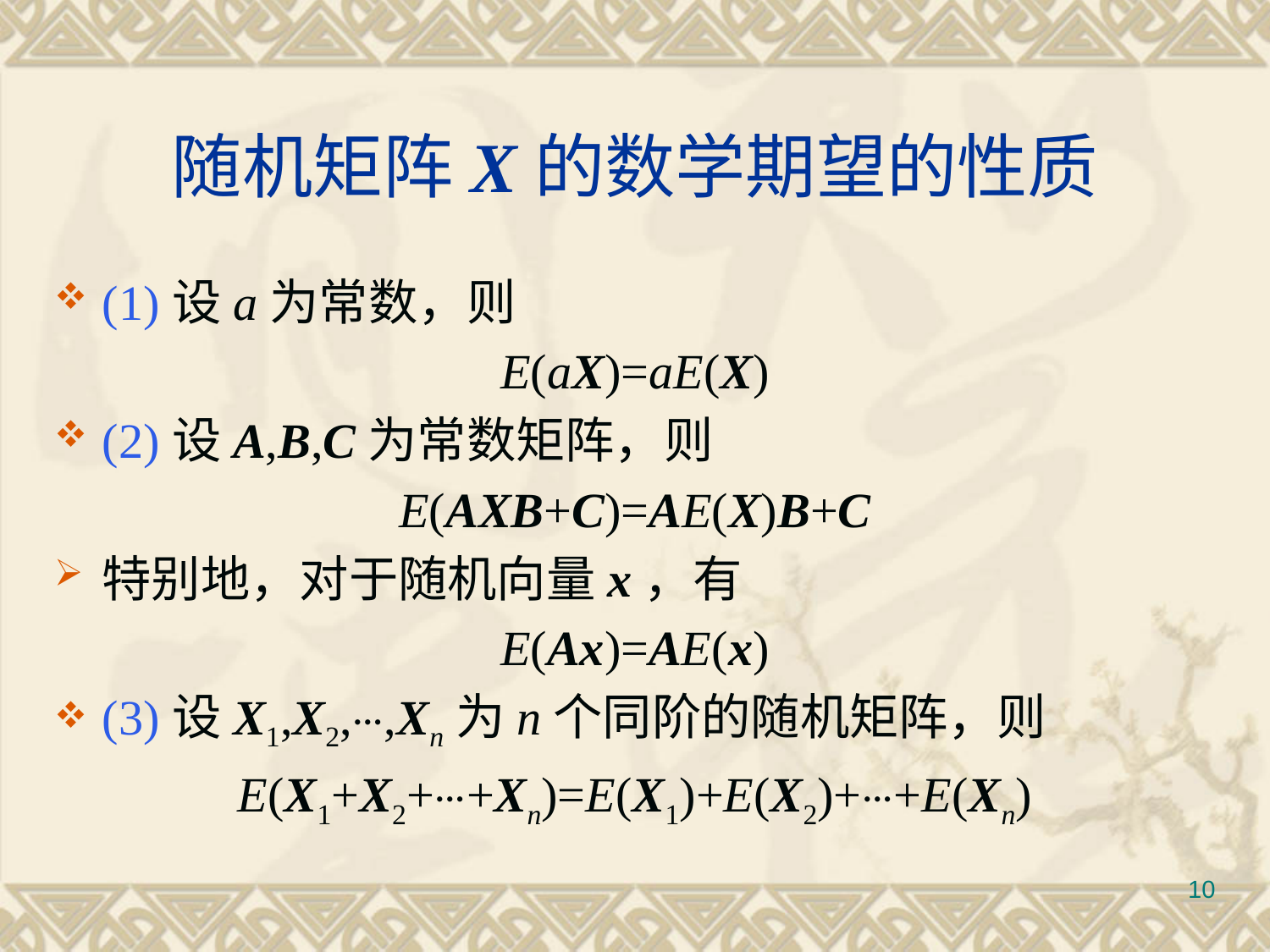

# 随机矩阵X的数学期望的性质
(1)设a为常数，则
E(aX)=aE(X)
(2)设A,B,C为常数矩阵，则
E(AXB+C)=AE(X)B+C
特别地，对于随机向量x，有
E(Ax)=AE(x)
(3)设X1,X2,⋯,Xn为n个同阶的随机矩阵，则
E(X1+X2+⋯+Xn)=E(X1)+E(X2)+⋯+E(Xn)
10